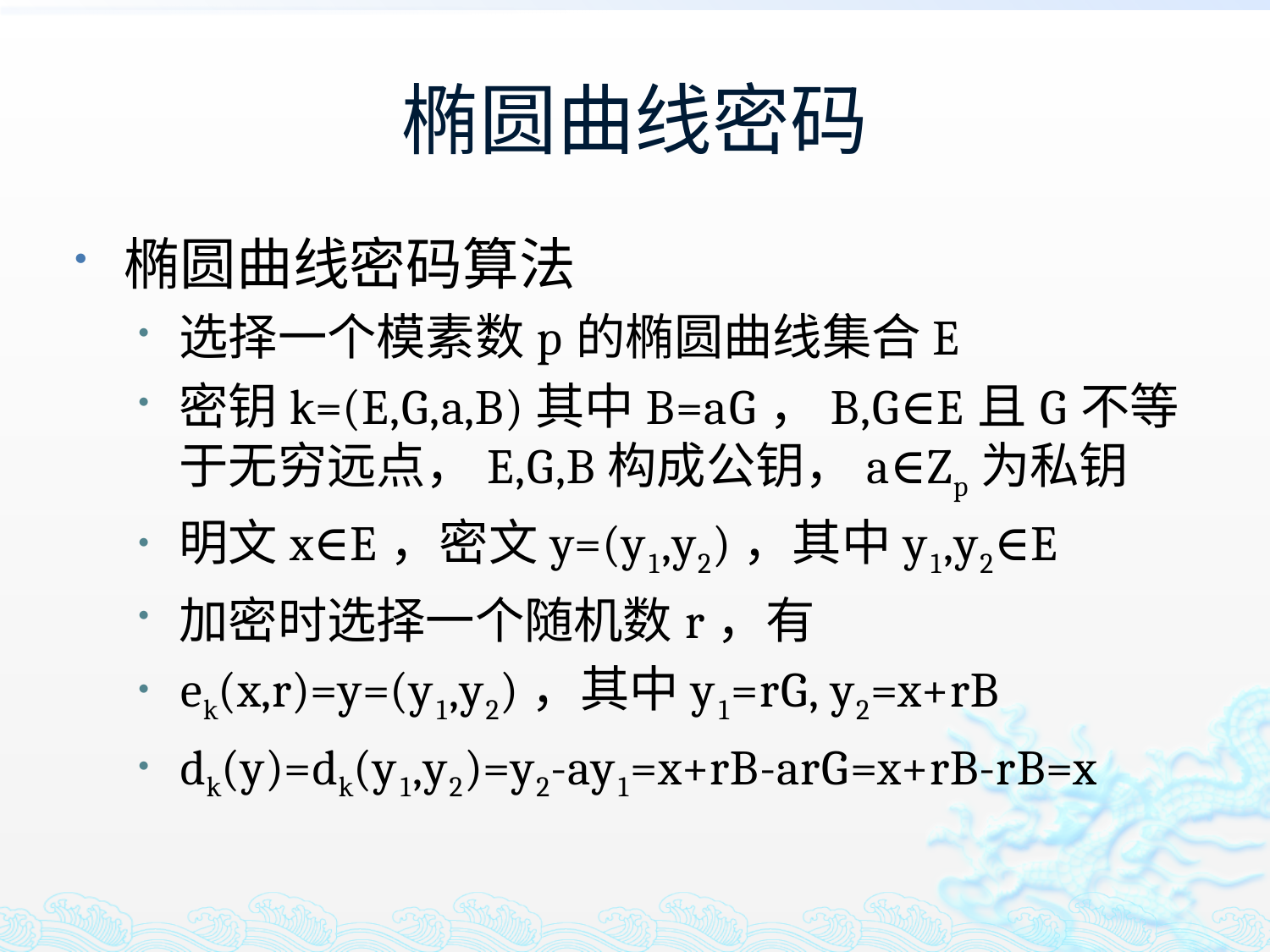

# 椭圆曲线密码
椭圆曲线密码算法
选择一个模素数p的椭圆曲线集合E
密钥k=(E,G,a,B)其中B=aG，B,G∈E且G不等于无穷远点，E,G,B构成公钥，a∈Zp为私钥
明文x∈E，密文y=(y1,y2)，其中y1,y2∈E
加密时选择一个随机数r，有
ek(x,r)=y=(y1,y2)，其中y1=rG, y2=x+rB
dk(y)=dk(y1,y2)=y2-ay1=x+rB-arG=x+rB-rB=x